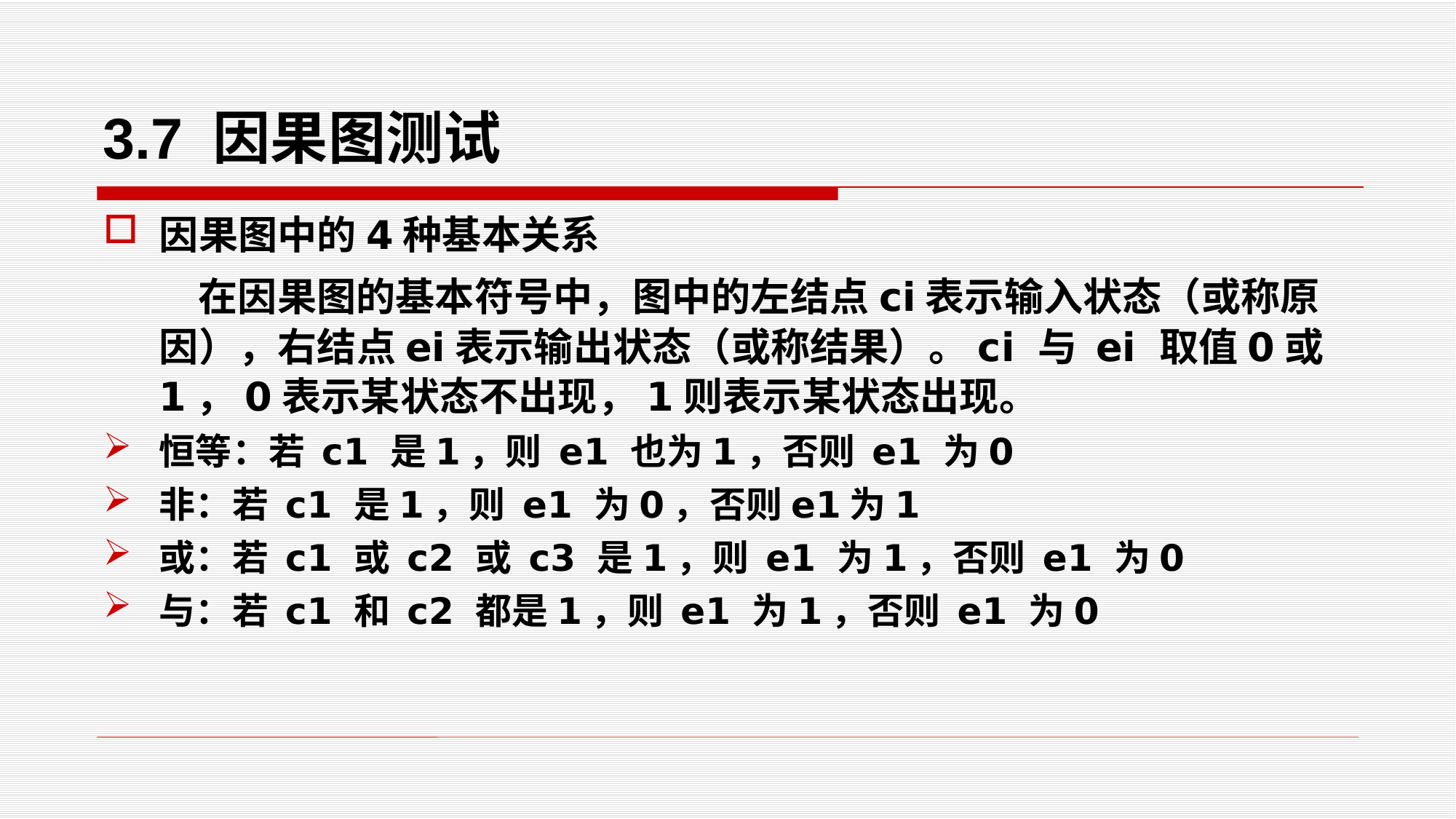

3.7 因果图测试
因果图中的4种基本关系
         在因果图的基本符号中，图中的左结点ci表示输入状态（或称原因），右结点ei表示输出状态（或称结果）。ci 与 ei 取值0或1，0表示某状态不出现，1则表示某状态出现。
恒等：若 c1 是1，则 e1 也为1，否则 e1 为0
非：若 c1 是1，则 e1 为0，否则e1为1
或：若 c1 或 c2 或 c3 是1，则 e1 为1，否则 e1 为0
与：若 c1 和 c2 都是1，则 e1 为1，否则 e1 为0